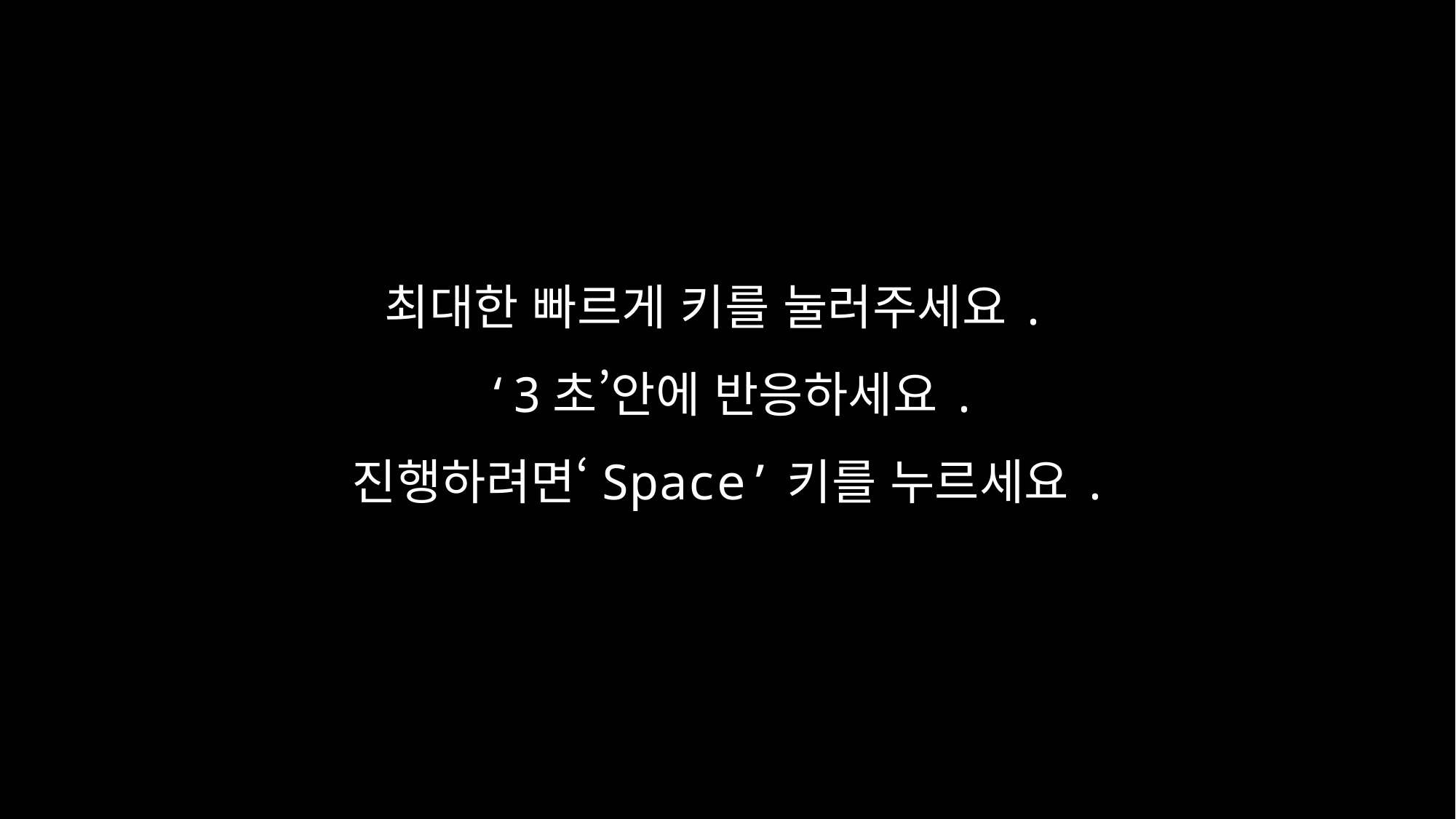

최대한 빠르게 키를 눌러주세요.
‘3초’안에 반응하세요.
진행하려면‘Space’키를 누르세요.